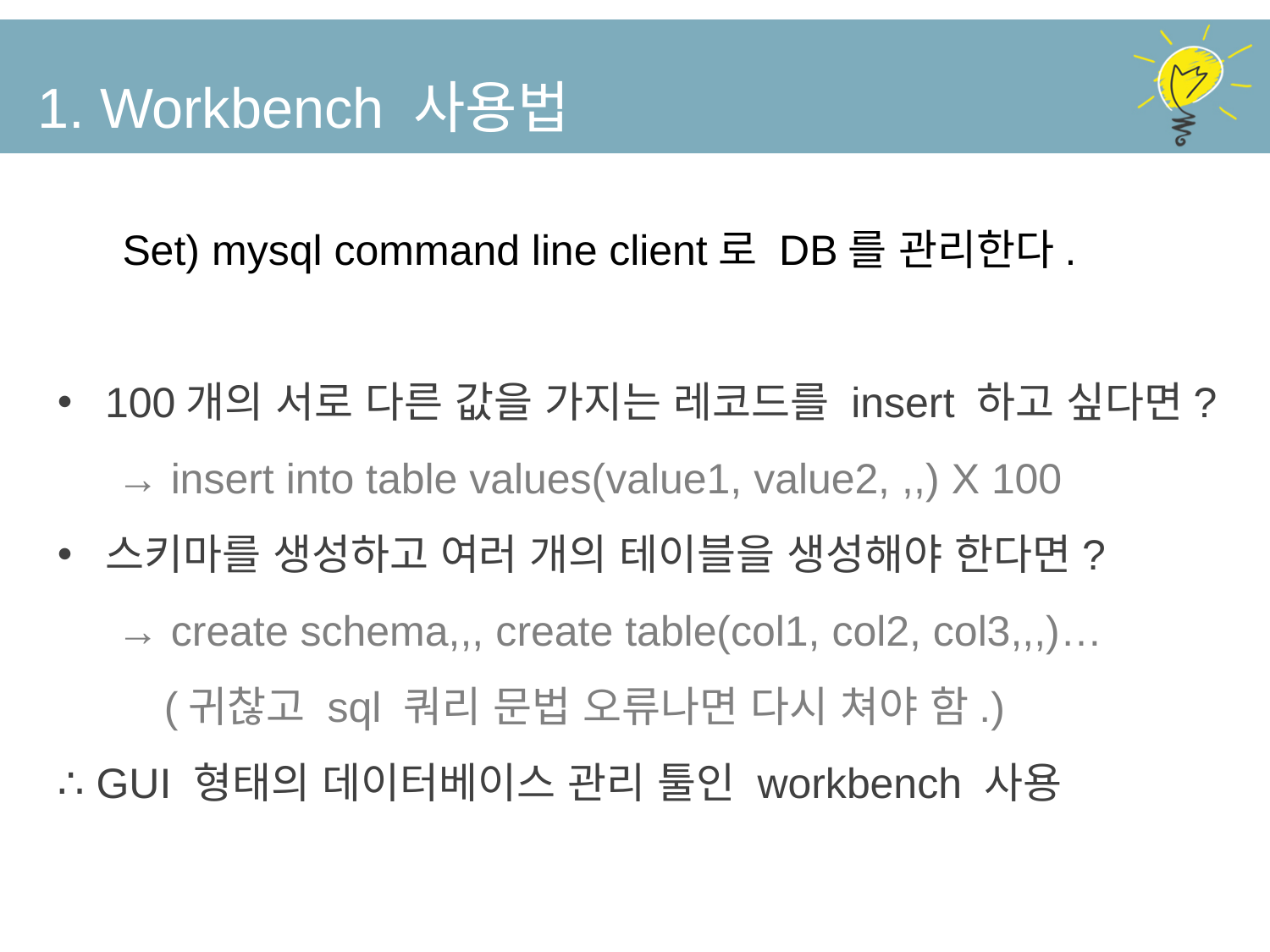

1. Workbench 사용법
Set) mysql command line client로 DB를 관리한다.
100개의 서로 다른 값을 가지는 레코드를 insert 하고 싶다면?
     → insert into table values(value1, value2, ,,) X 100
스키마를 생성하고 여러 개의 테이블을 생성해야 한다면?
     → create schema,,, create table(col1, col2, col3,,,)…
         (귀찮고 sql 쿼리 문법 오류나면 다시 쳐야 함.)
∴ GUI 형태의 데이터베이스 관리 툴인 workbench 사용